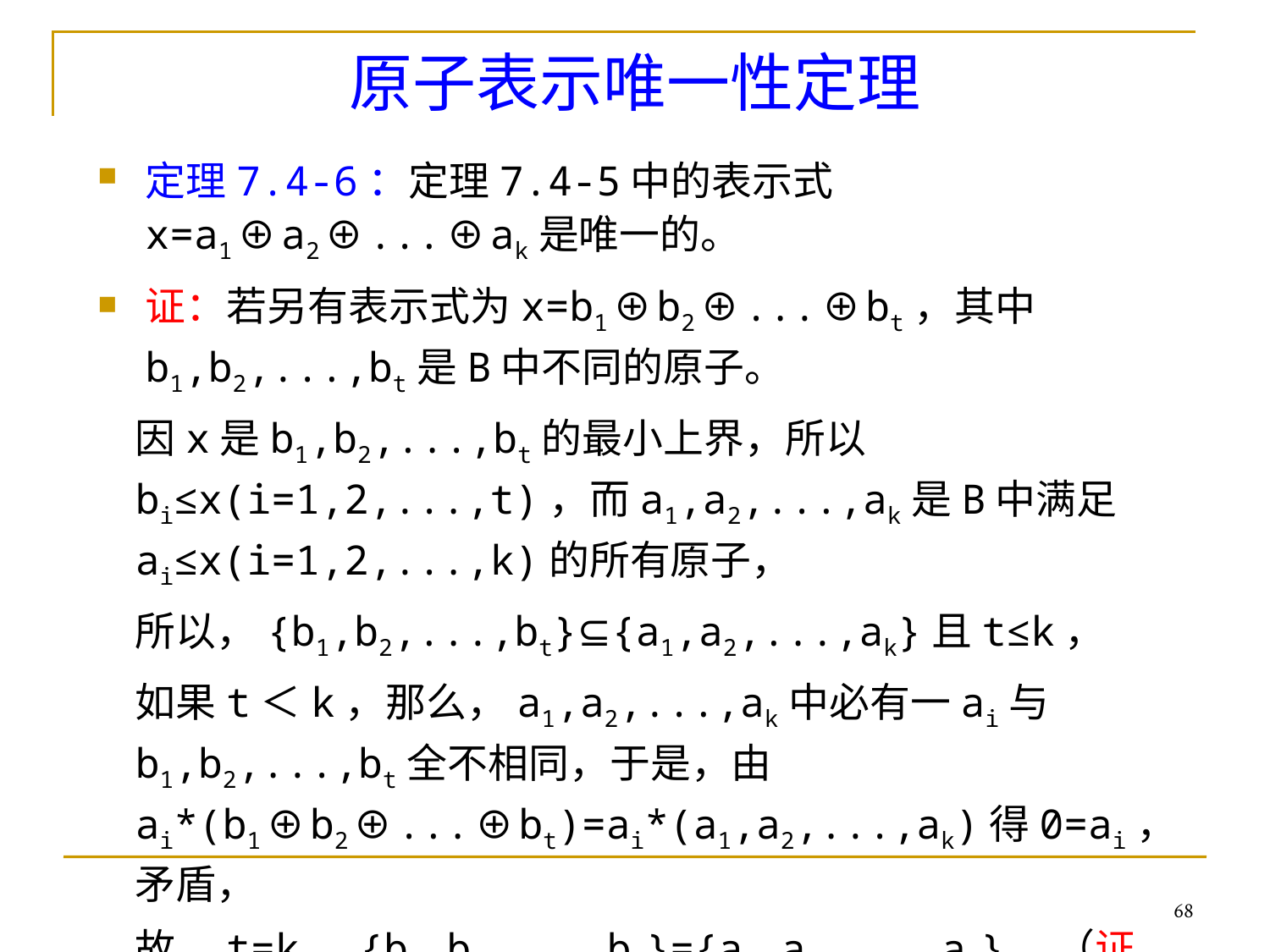

# 原子表示唯一性定理
定理7.4-6：定理7.4-5中的表示式x=a1⊕a2⊕...⊕ak是唯一的。
证：若另有表示式为x=b1⊕b2⊕...⊕bt，其中b1,b2,...,bt是B中不同的原子。
因x是b1,b2,...,bt的最小上界，所以bi≤x(i=1,2,...,t)，而a1,a2,...,ak是B中满足ai≤x(i=1,2,...,k)的所有原子，
所以，{b1,b2,...,bt}⊆{a1,a2,...,ak}且t≤k，
如果t＜k，那么，a1,a2,...,ak中必有一ai与b1,b2,...,bt全不相同，于是，由ai*(b1⊕b2⊕...⊕bt)=ai*(a1,a2,...,ak)得0=ai，矛盾，
故，t=k，{b1,b2,...,bt}={a1,a2,...,ak}。（证毕）
68